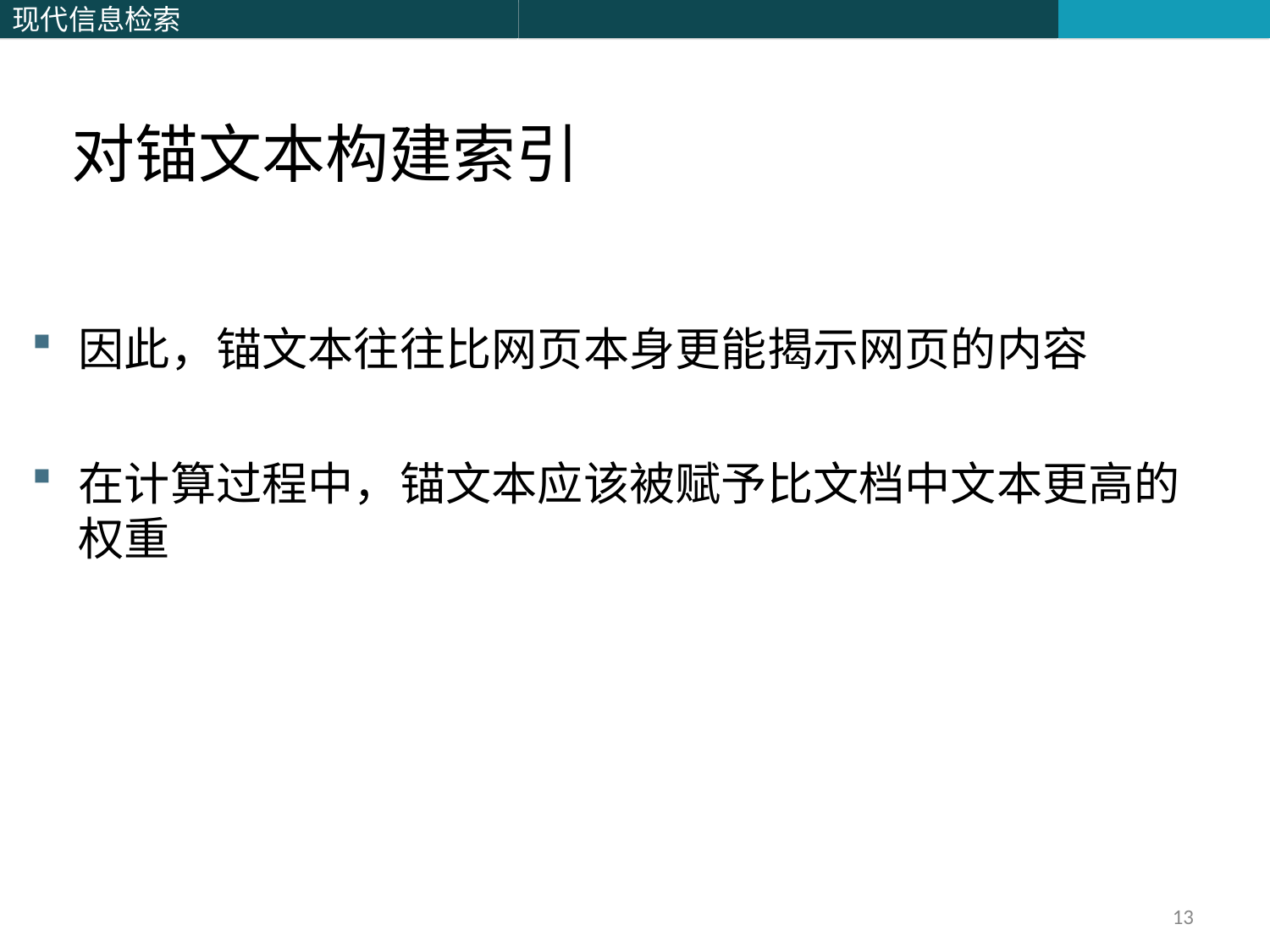

对锚文本构建索引

因此，锚文本往往比网页本身更能揭示网页的内容

在计算过程中，锚文本应该被赋予比文档中文本更高的权重

13